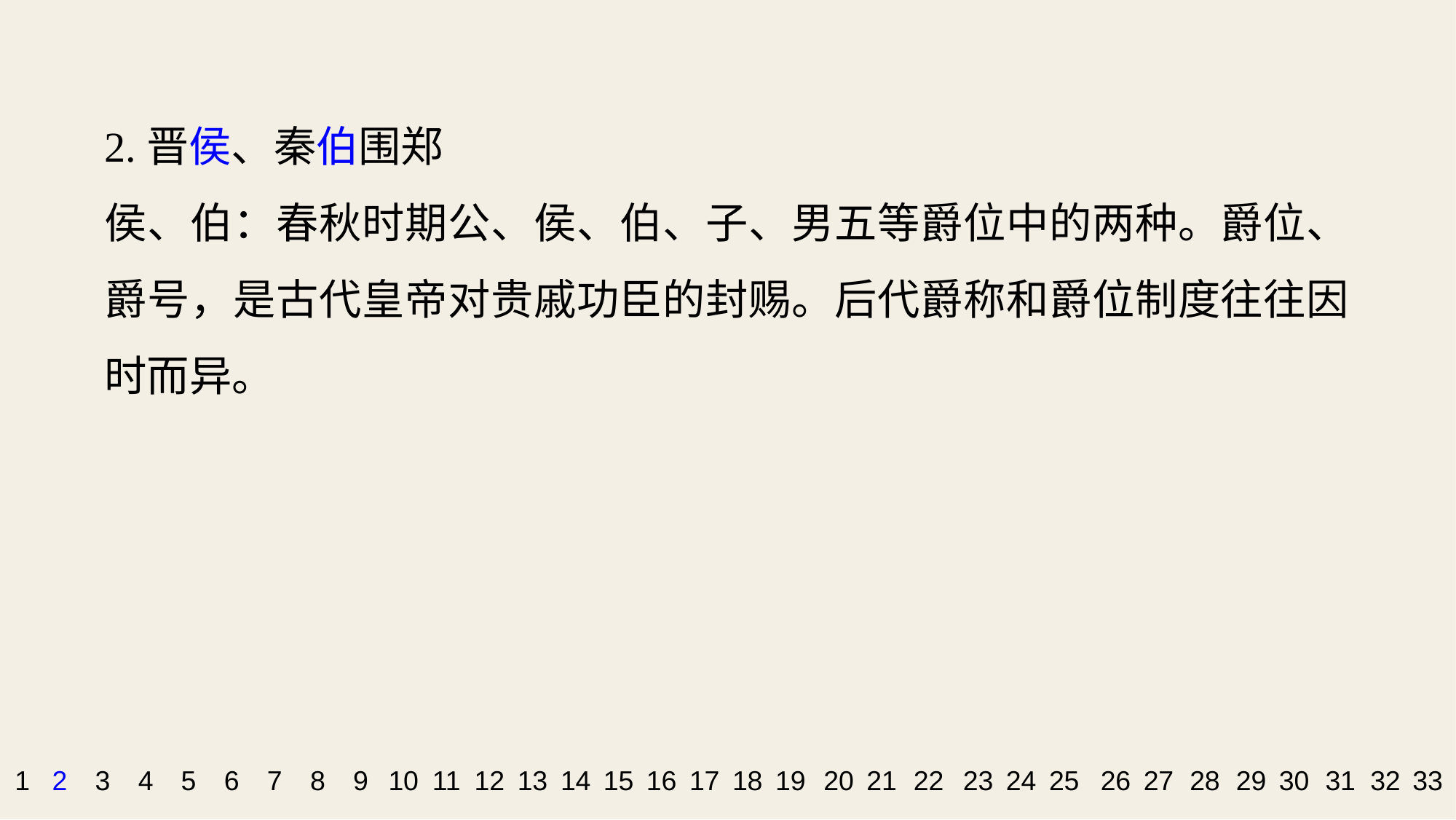

2.晋侯、秦伯围郑
侯、伯：春秋时期公、侯、伯、子、男五等爵位中的两种。爵位、爵号，是古代皇帝对贵戚功臣的封赐。后代爵称和爵位制度往往因时而异。
1
2
3
4
5
6
7
8
9
10
11
12
13
14
15
16
17
18
19
20
21
22
23
24
25
26
27
28
29
30
31
32
33